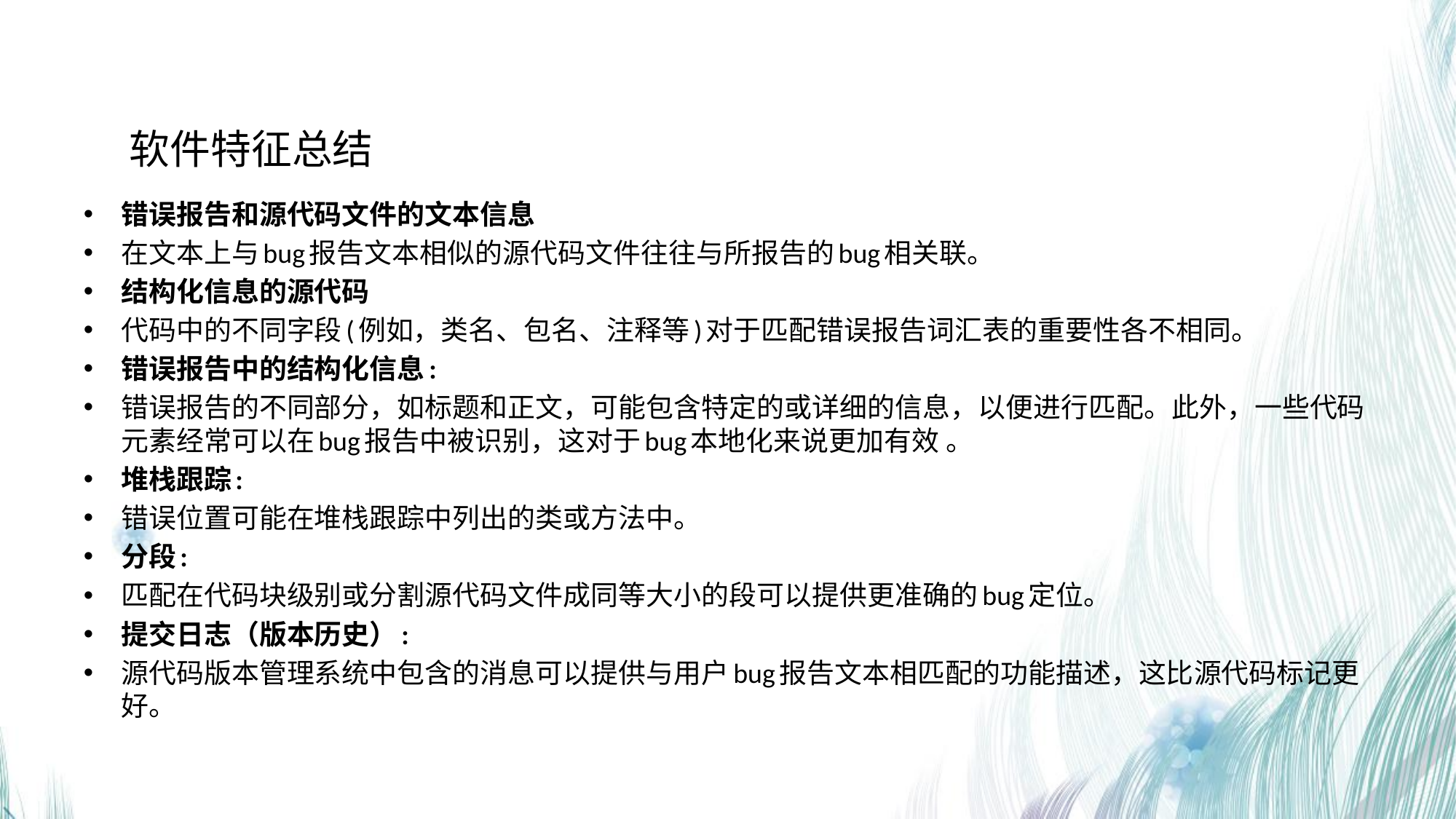

# 软件特征总结
错误报告和源代码文件的文本信息
在文本上与bug报告文本相似的源代码文件往往与所报告的bug相关联。
结构化信息的源代码
代码中的不同字段(例如，类名、包名、注释等)对于匹配错误报告词汇表的重要性各不相同。
错误报告中的结构化信息:
错误报告的不同部分，如标题和正文，可能包含特定的或详细的信息，以便进行匹配。此外，一些代码元素经常可以在bug报告中被识别，这对于bug本地化来说更加有效 。
堆栈跟踪:
错误位置可能在堆栈跟踪中列出的类或方法中。
分段:
匹配在代码块级别或分割源代码文件成同等大小的段可以提供更准确的bug定位。
提交日志（版本历史）:
源代码版本管理系统中包含的消息可以提供与用户bug报告文本相匹配的功能描述，这比源代码标记更好。